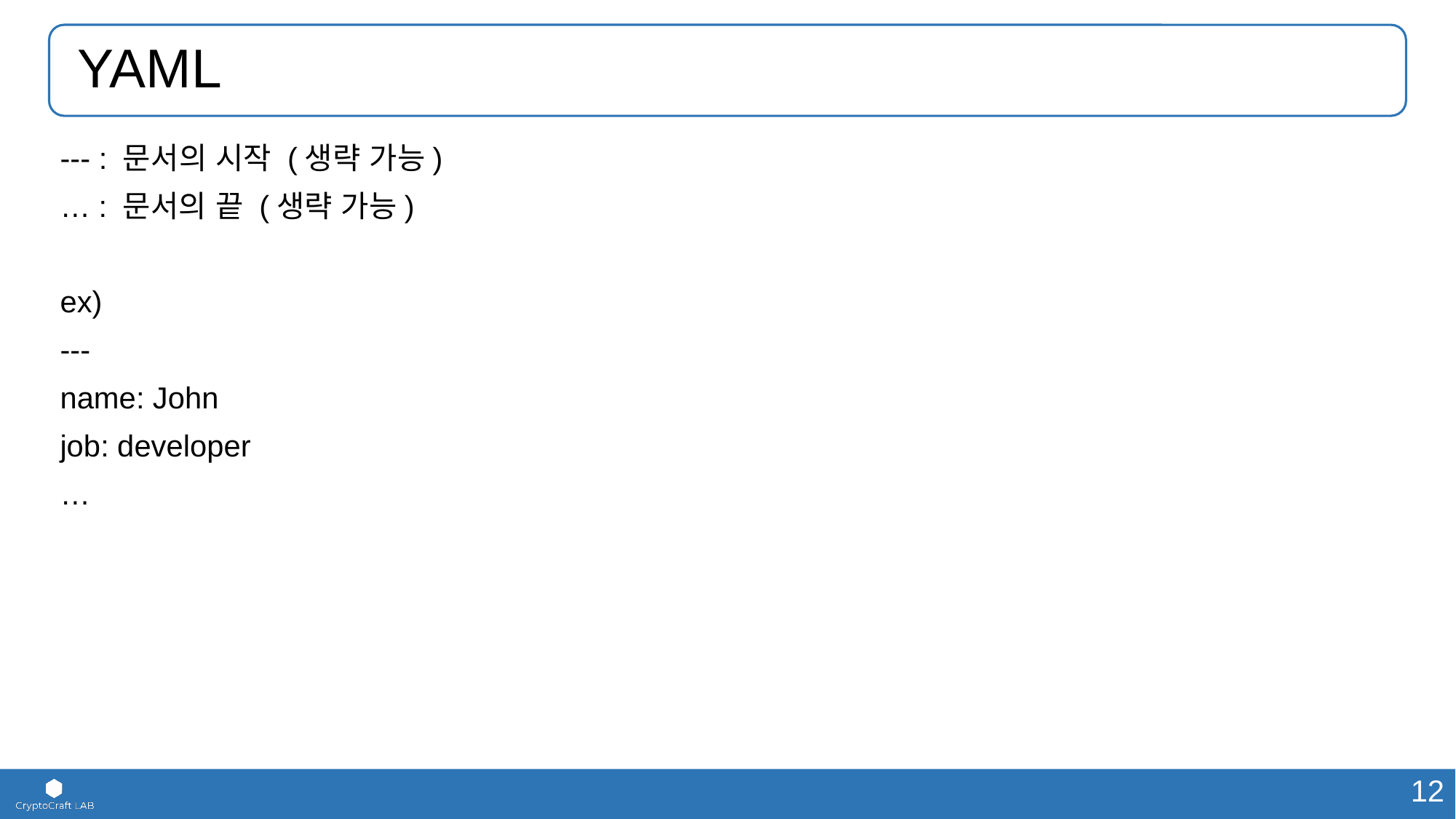

# YAML
--- : 문서의 시작 (생략 가능)
… : 문서의 끝 (생략 가능)

ex)
---
name: John
job: developer
…